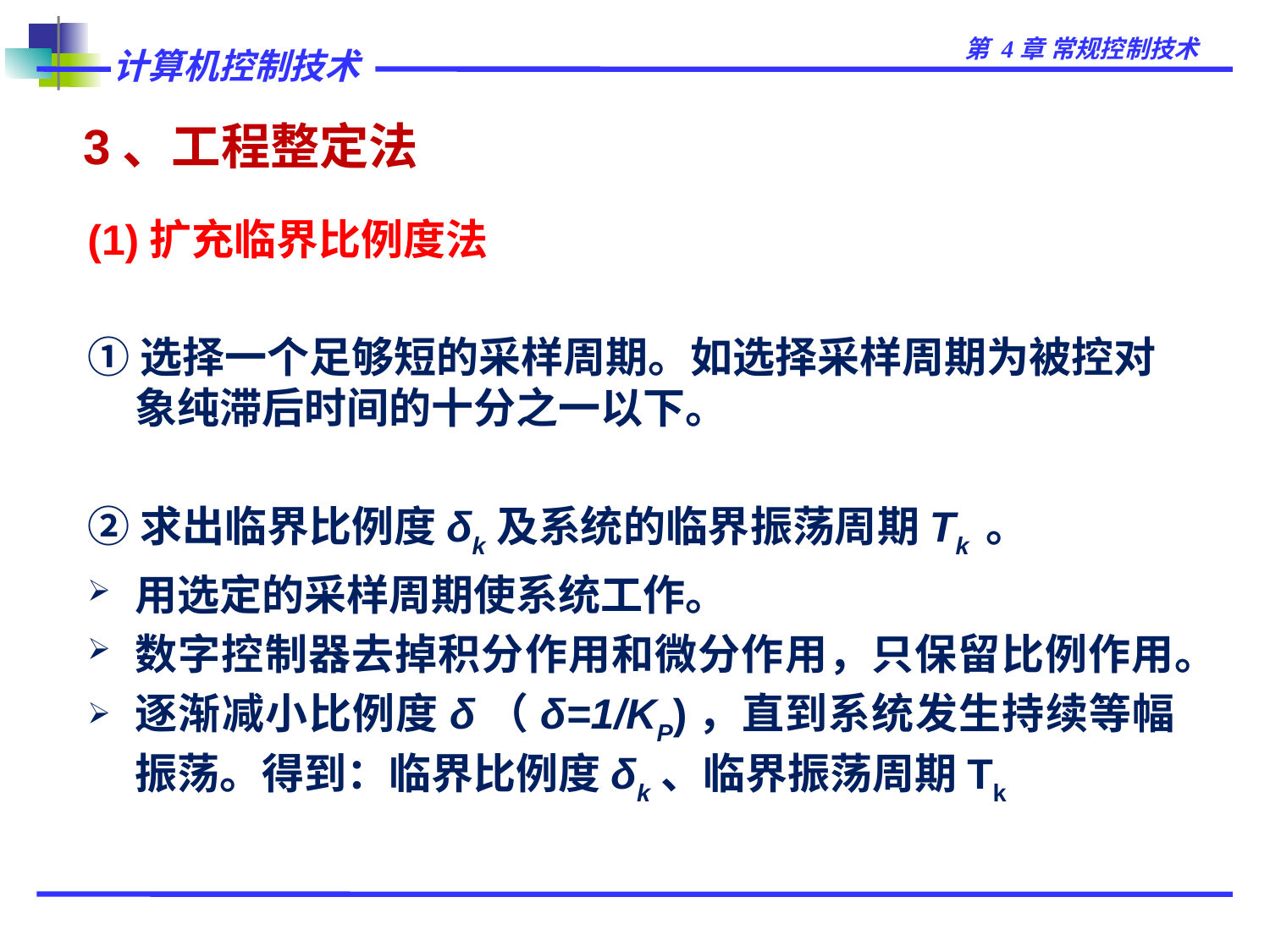

3、工程整定法
(1)扩充临界比例度法

①选择一个足够短的采样周期。如选择采样周期为被控对象纯滞后时间的十分之一以下。

②求出临界比例度δk及系统的临界振荡周期Tk 。
用选定的采样周期使系统工作。
数字控制器去掉积分作用和微分作用，只保留比例作用。
逐渐减小比例度δ（δ=1/KP)，直到系统发生持续等幅振荡。得到：临界比例度δk、临界振荡周期Tk